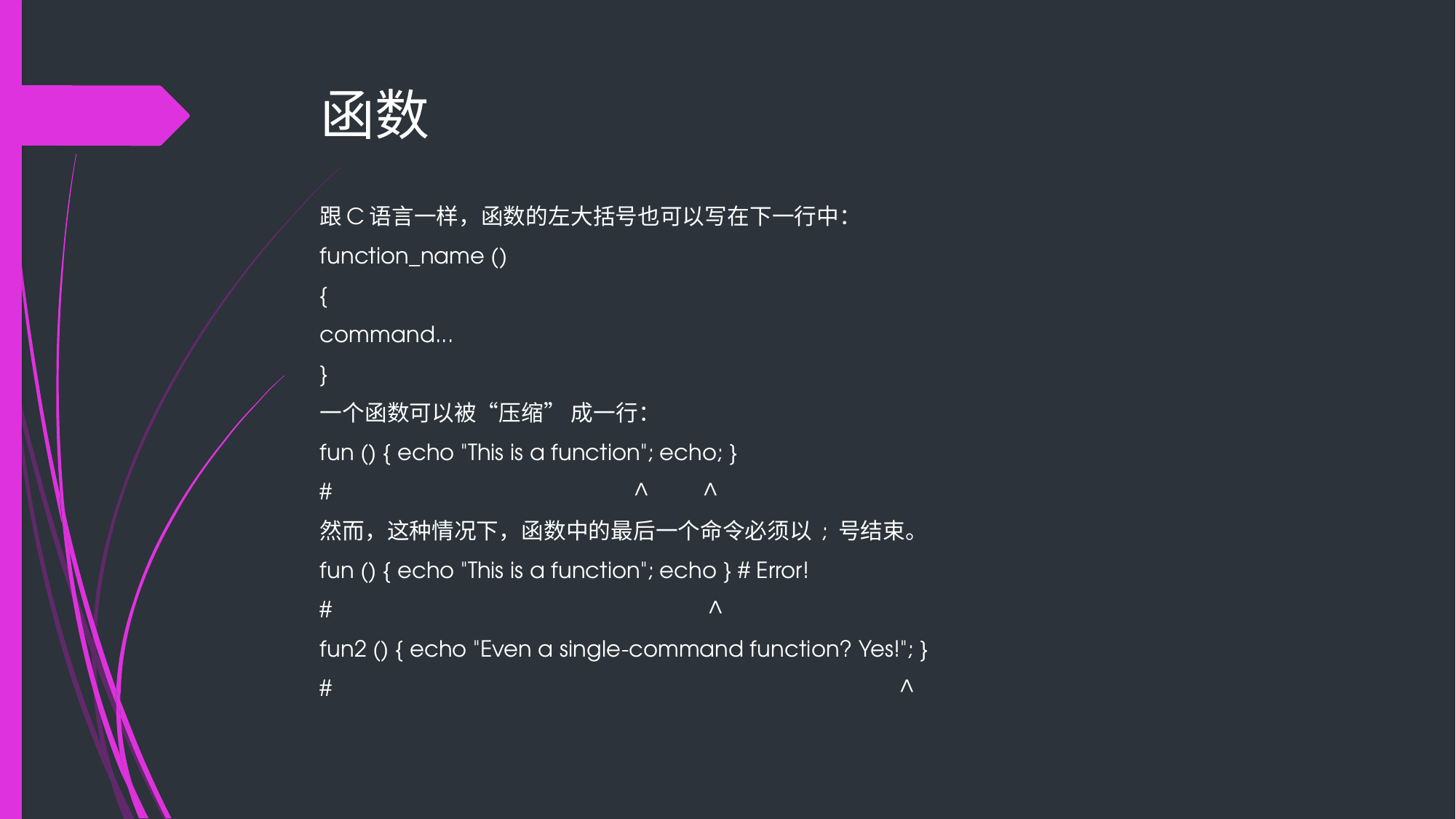

# 函数
跟C语言一样，函数的左大括号也可以写在下一行中：
function_name ()
{
command...
}
一个函数可以被“压缩” 成一行：
fun () { echo "This is a function"; echo; }
#                                                 ^         ^
然而，这种情况下，函数中的最后一个命令必须以 ; 号结束。
fun () { echo "This is a function"; echo } # Error!
#                                                             ^
fun2 () { echo "Even a single-command function? Yes!"; }
#                                                                                            ^